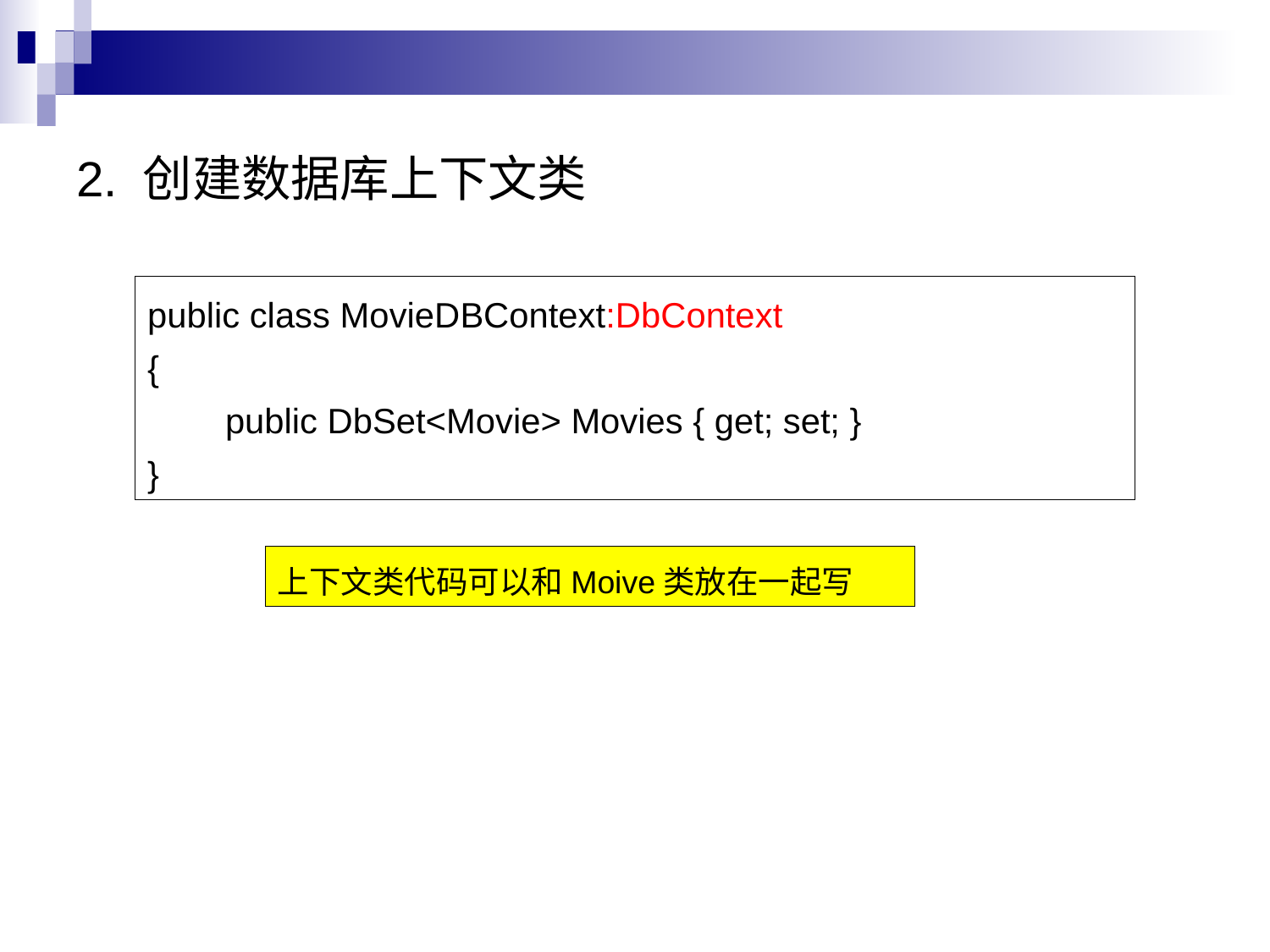

2. 创建数据库上下文类
public class MovieDBContext:DbContext
{
        public DbSet<Movie> Movies { get; set; }
}
上下文类代码可以和Moive类放在一起写